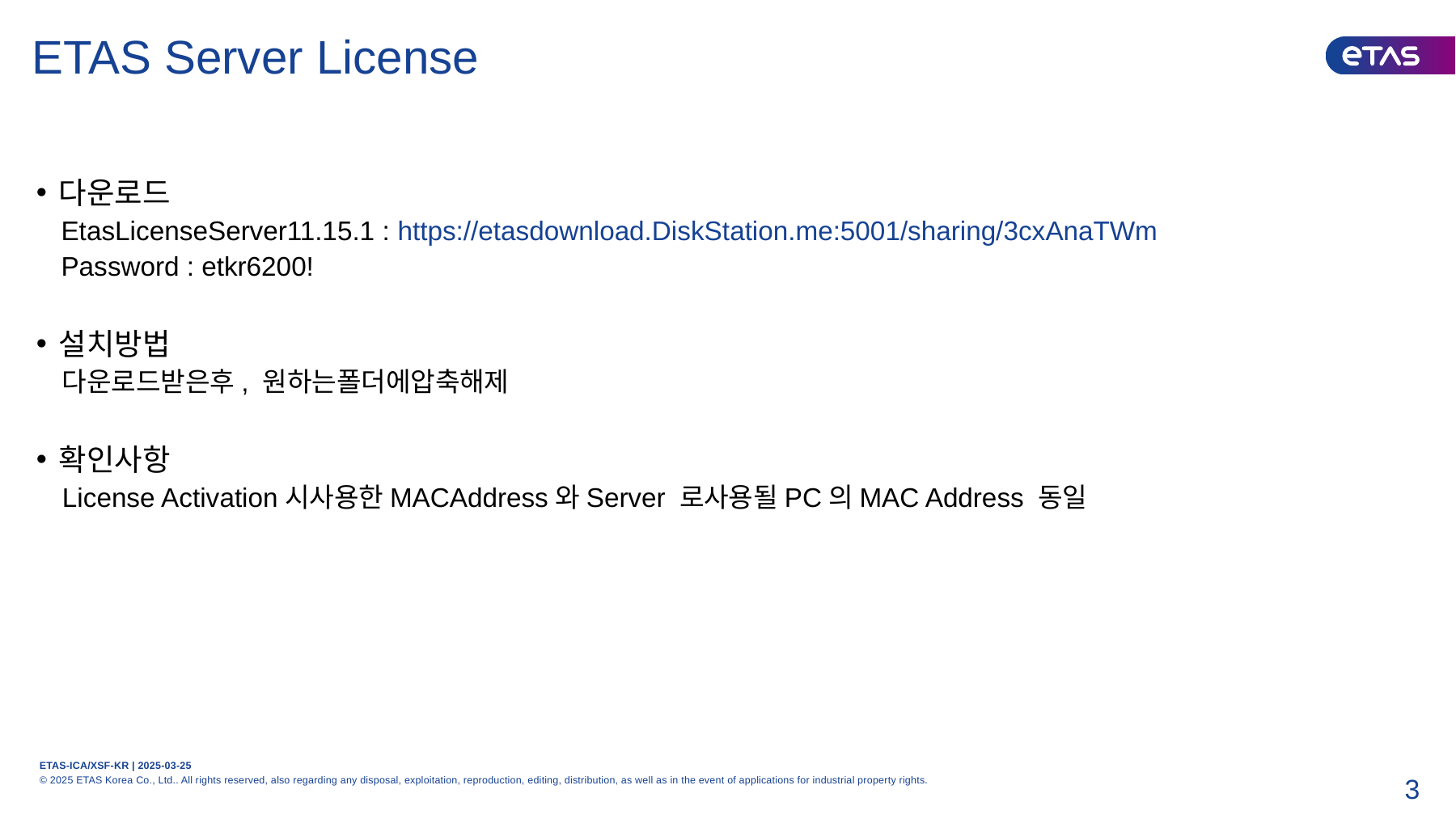

ETAS Server License
#
다운로드
EtasLicenseServer11.15.1 : https://etasdownload.DiskStation.me:5001/sharing/3cxAnaTWm
Password : etkr6200!

설치방법
다운로드받은후, 원하는폴더에압축해제

확인사항
License Activation시사용한MACAddress와Server 로사용될PC의MAC Address 동일
3